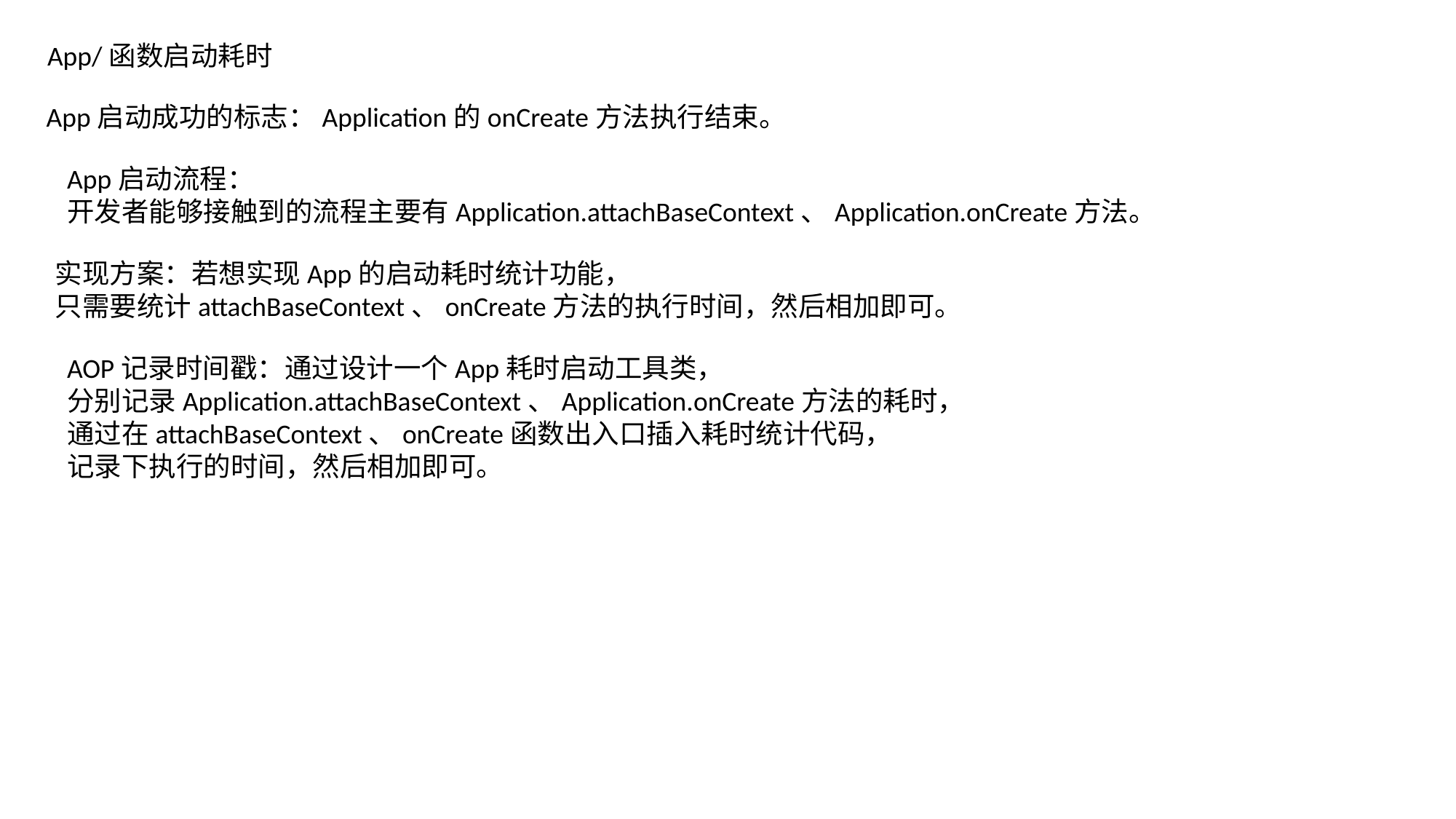

App/函数启动耗时
App启动成功的标志：Application的onCreate方法执行结束。
App启动流程：
开发者能够接触到的流程主要有Application.attachBaseContext、Application.onCreate方法。
实现方案：若想实现App的启动耗时统计功能，
只需要统计attachBaseContext、onCreate方法的执行时间，然后相加即可。
AOP记录时间戳：通过设计一个App耗时启动工具类，
分别记录Application.attachBaseContext、Application.onCreate方法的耗时，
通过在attachBaseContext、onCreate函数出入口插入耗时统计代码，
记录下执行的时间，然后相加即可。